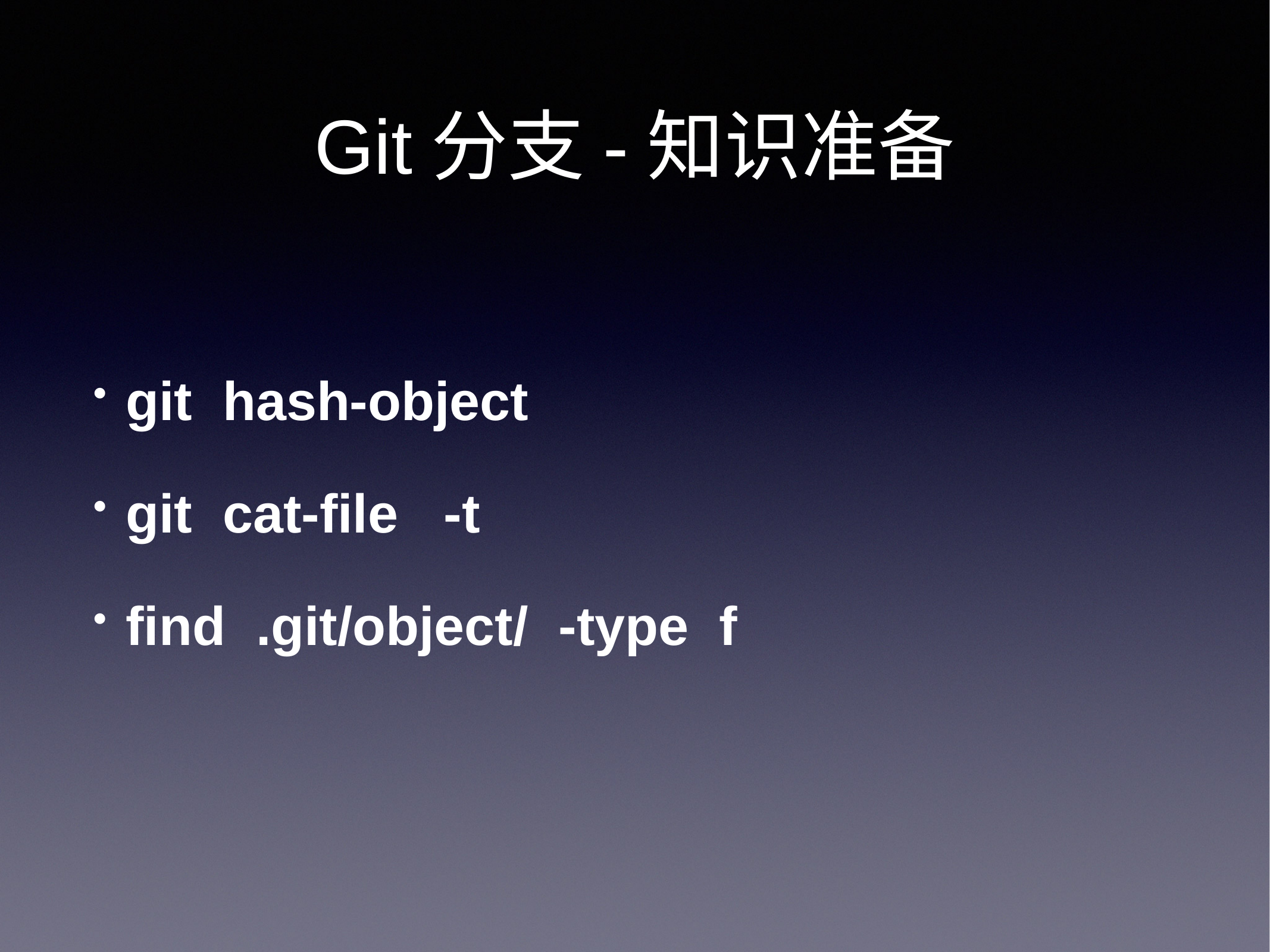

# Git分支-知识准备

git  hash-object
git  cat-file   -t
find  .git/object/  -type  f